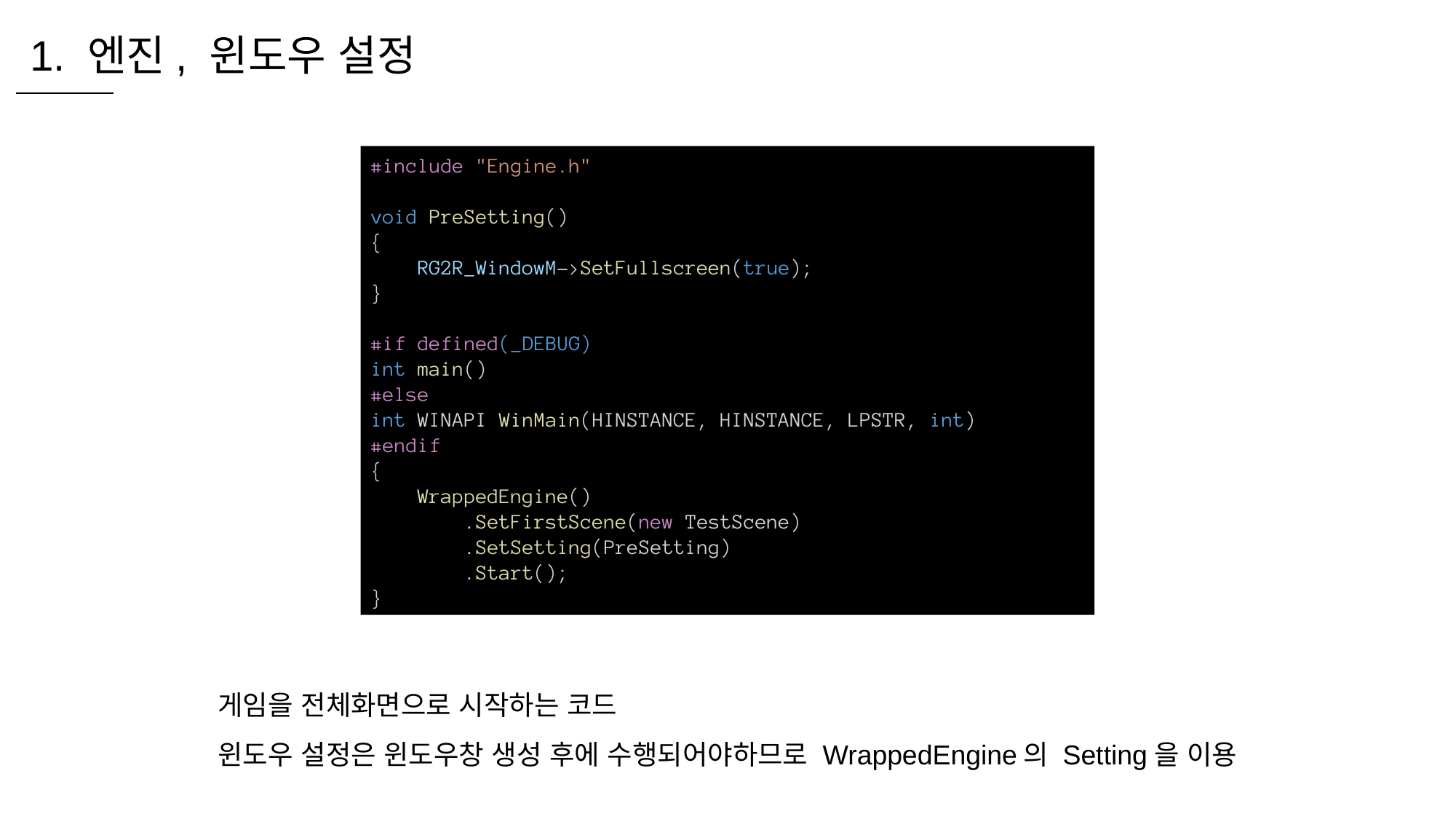

1. 엔진, 윈도우 설정
#include "Engine.h"
void PreSetting()
{
    RG2R_WindowM->SetFullscreen(true);
}
#if defined(_DEBUG)
int main()
#else
int WINAPI WinMain(HINSTANCE, HINSTANCE, LPSTR, int)
#endif
{
    WrappedEngine()
        .SetFirstScene(new TestScene)
        .SetSetting(PreSetting)
        .Start();
}
게임을 전체화면으로 시작하는 코드
윈도우 설정은 윈도우창 생성 후에 수행되어야하므로 WrappedEngine의 Setting을 이용